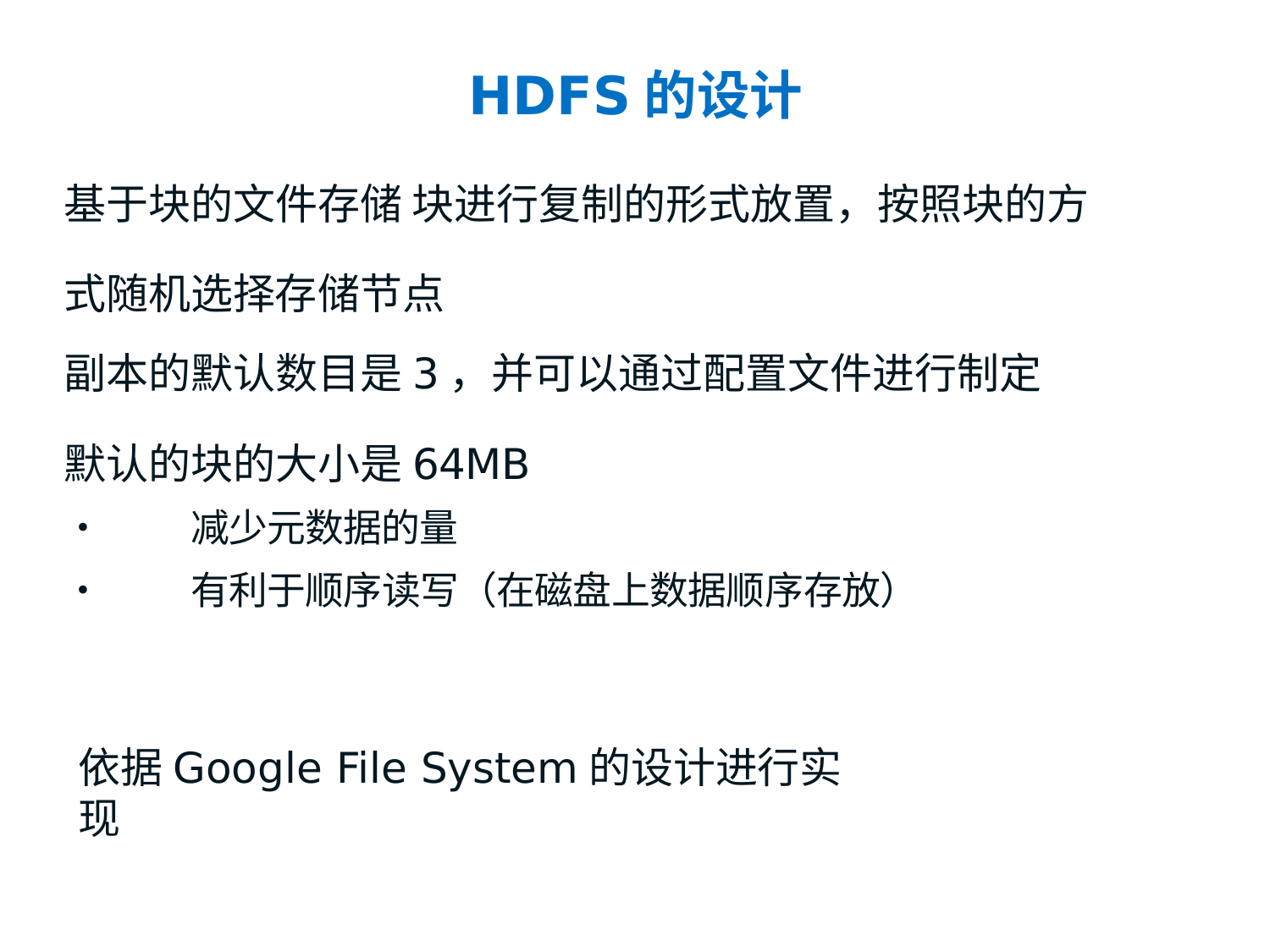

# HDFS的设计
基于块的文件存储 块进行复制的形式放置，按照块的方式随机选择存储节点
副本的默认数目是3，并可以通过配置文件进行制定

默认的块的大小是64MB
•	减少元数据的量
•	有利于顺序读写（在磁盘上数据顺序存放）
依据Google File System的设计进行实现